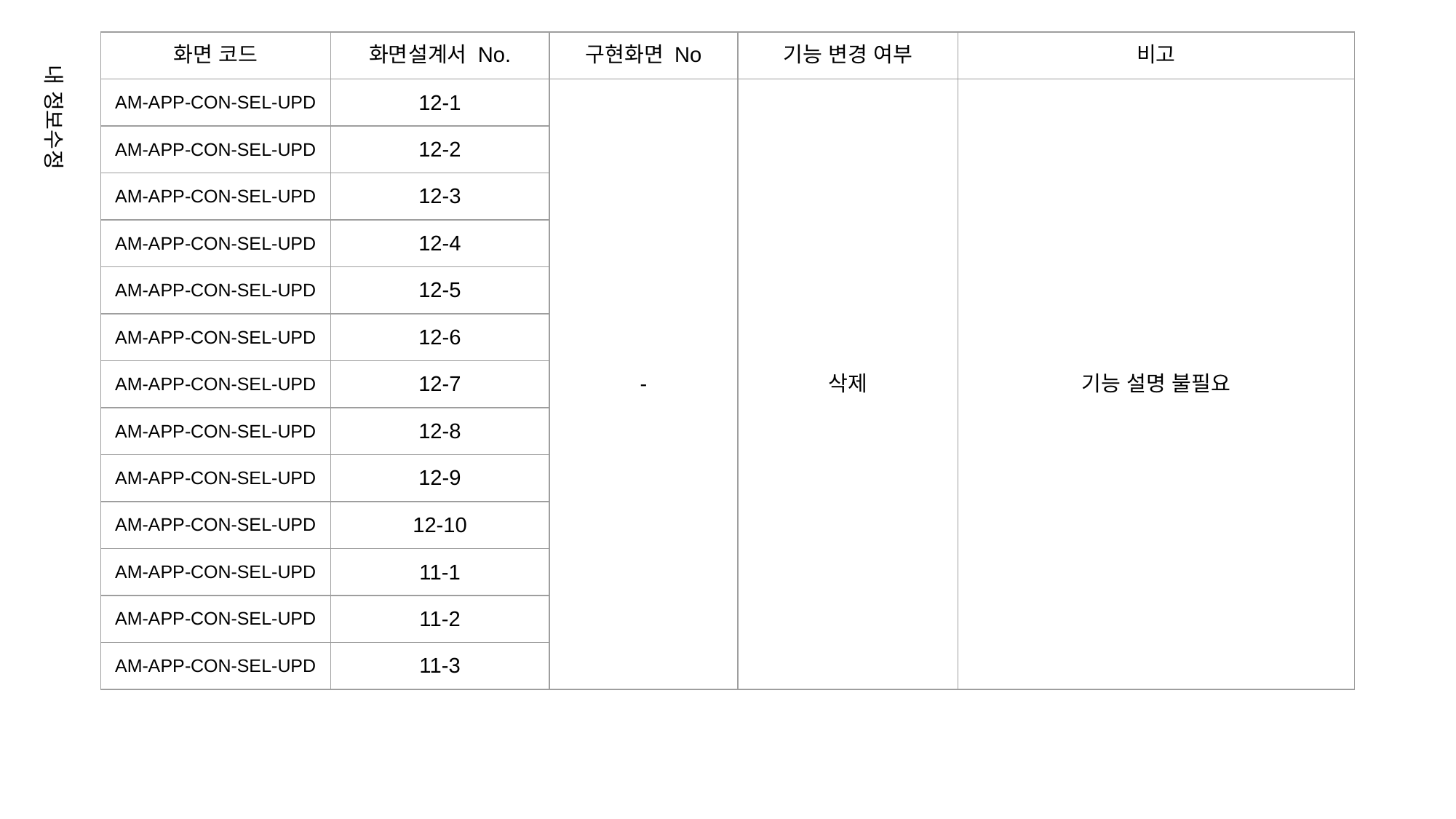

| 화면 코드 | 화면설계서 No. | 구현화면 No | 기능 변경 여부 | 비고 |
| --- | --- | --- | --- | --- |
| AM-APP-CON-SEL-UPD | 12-1 | - | 삭제 | 기능 설명 불필요 |
| AM-APP-CON-SEL-UPD | 12-2 |  |  |  |
| AM-APP-CON-SEL-UPD | 12-3 |  |  |  |
| AM-APP-CON-SEL-UPD | 12-4 |  |  |  |
| AM-APP-CON-SEL-UPD | 12-5 |  |  |  |
| AM-APP-CON-SEL-UPD | 12-6 |  |  |  |
| AM-APP-CON-SEL-UPD | 12-7 |  |  |  |
| AM-APP-CON-SEL-UPD | 12-8 |  |  |  |
| AM-APP-CON-SEL-UPD | 12-9 |  |  |  |
| AM-APP-CON-SEL-UPD | 12-10 |  |  |  |
| AM-APP-CON-SEL-UPD | 11-1 |  |  |  |
| AM-APP-CON-SEL-UPD | 11-2 |  |  |  |
| AM-APP-CON-SEL-UPD | 11-3 |  |  |  |
내 정보수정